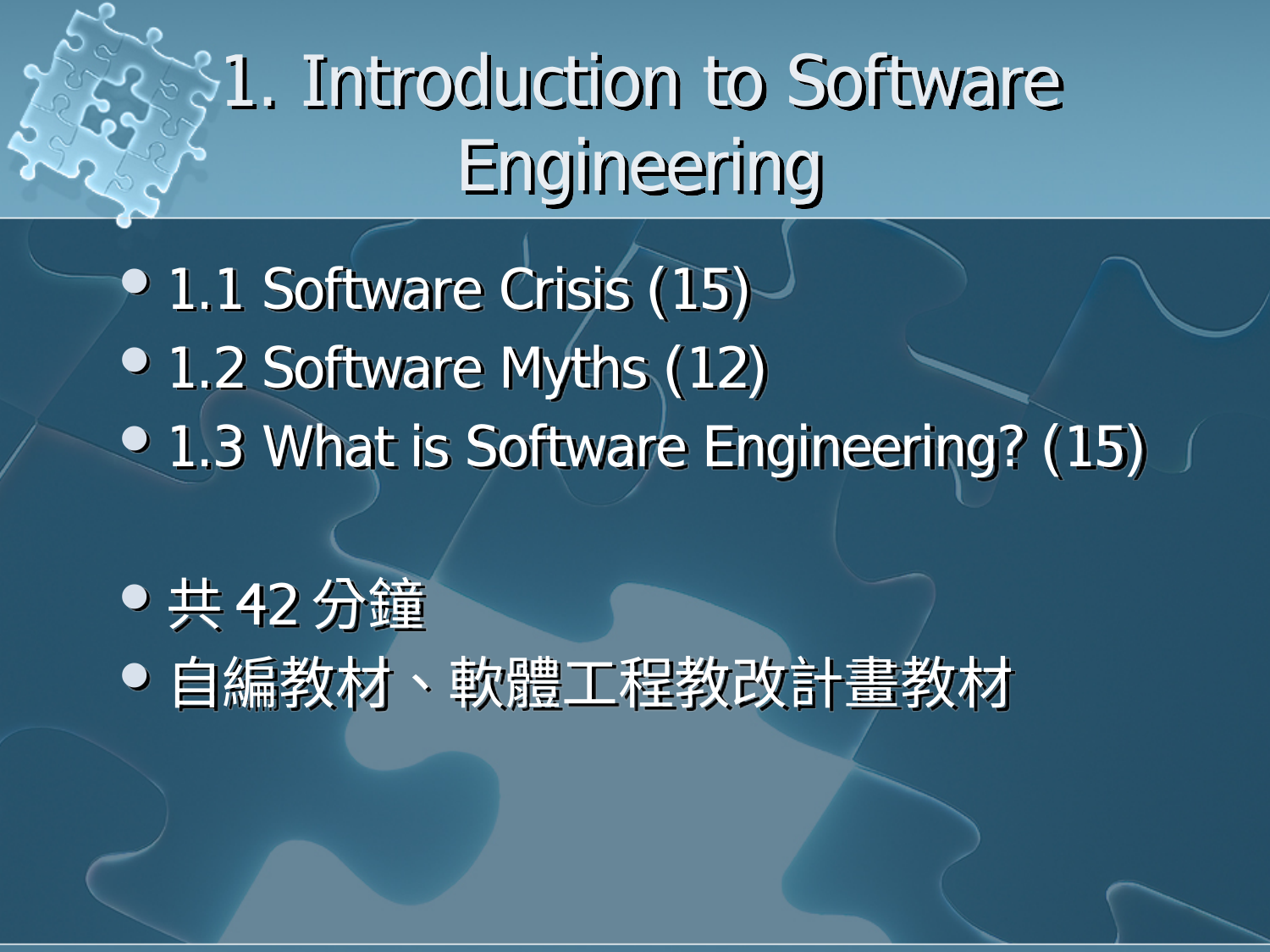

# 1. Introduction to Software Engineering
1.1 Software Crisis (15)
1.2 Software Myths (12)
1.3 What is Software Engineering? (15)

共42分鐘
自編教材、軟體工程教改計畫教材